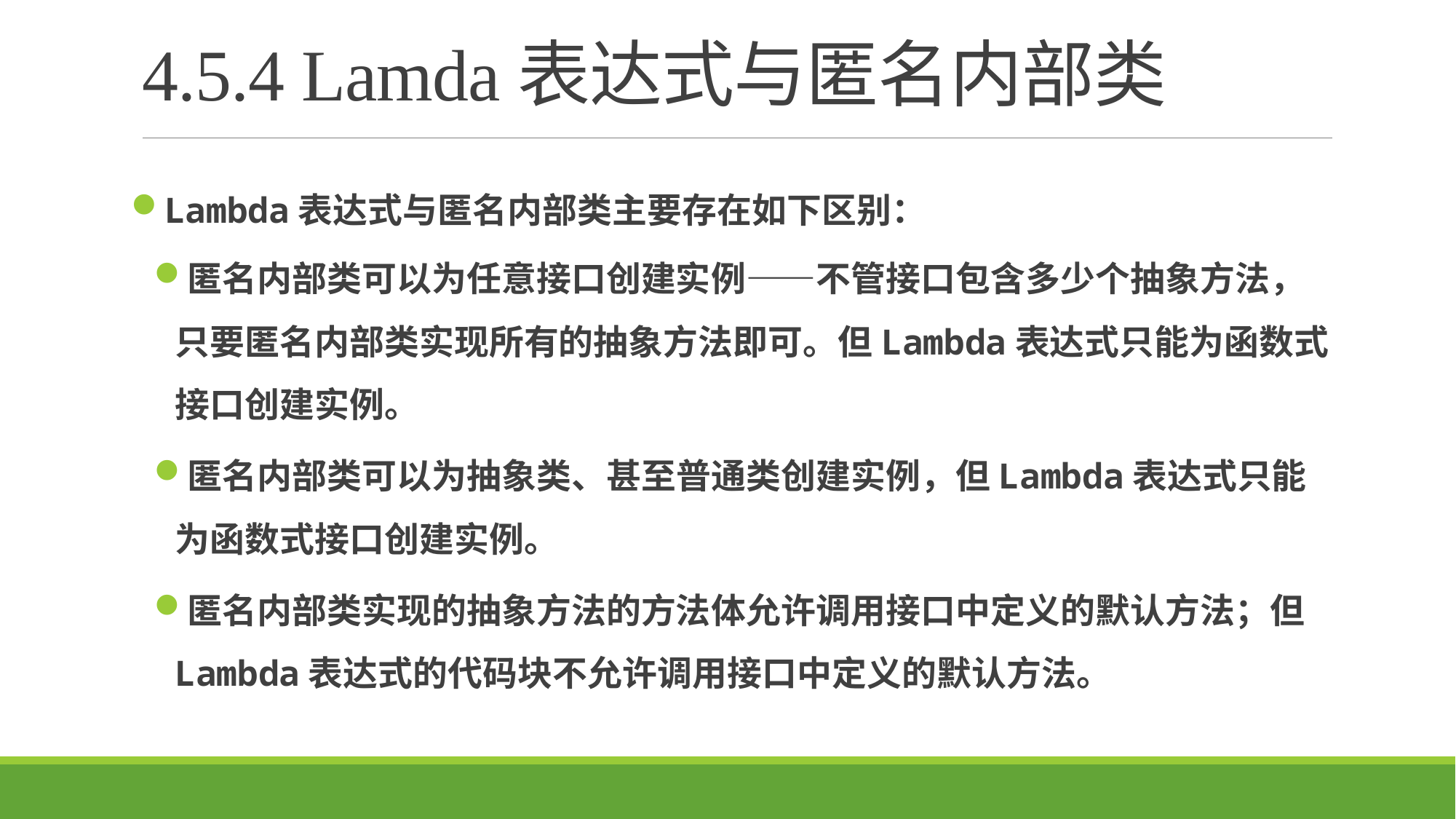

# 4.5.4 Lamda表达式与匿名内部类
Lambda表达式与匿名内部类主要存在如下区别：
匿名内部类可以为任意接口创建实例——不管接口包含多少个抽象方法，只要匿名内部类实现所有的抽象方法即可。但Lambda表达式只能为函数式接口创建实例。
匿名内部类可以为抽象类、甚至普通类创建实例，但Lambda表达式只能为函数式接口创建实例。
匿名内部类实现的抽象方法的方法体允许调用接口中定义的默认方法；但Lambda表达式的代码块不允许调用接口中定义的默认方法。